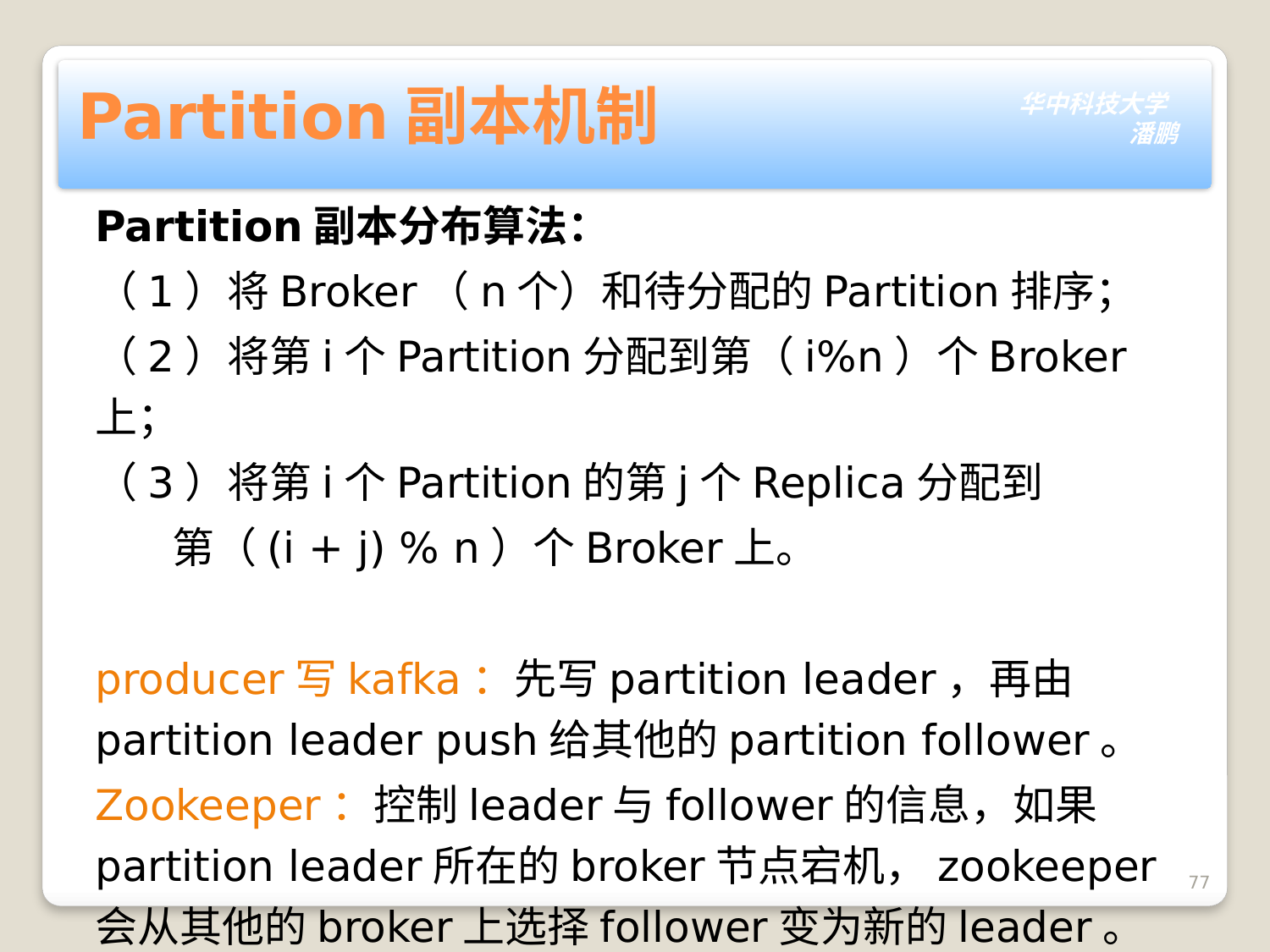

# Partition副本机制
Partition副本分布算法：
（1）将Broker（n个）和待分配的Partition排序；
（2）将第i个Partition分配到第（i%n）个Broker上；
（3）将第i个Partition的第j个Replica分配到
       第（(i + j) % n）个Broker上。

producer写kafka：先写partition leader，再由partition leader push给其他的partition follower。
Zookeeper：控制leader与follower的信息，如果partition leader所在的broker节点宕机，zookeeper会从其他的broker上选择follower变为新的leader。
77